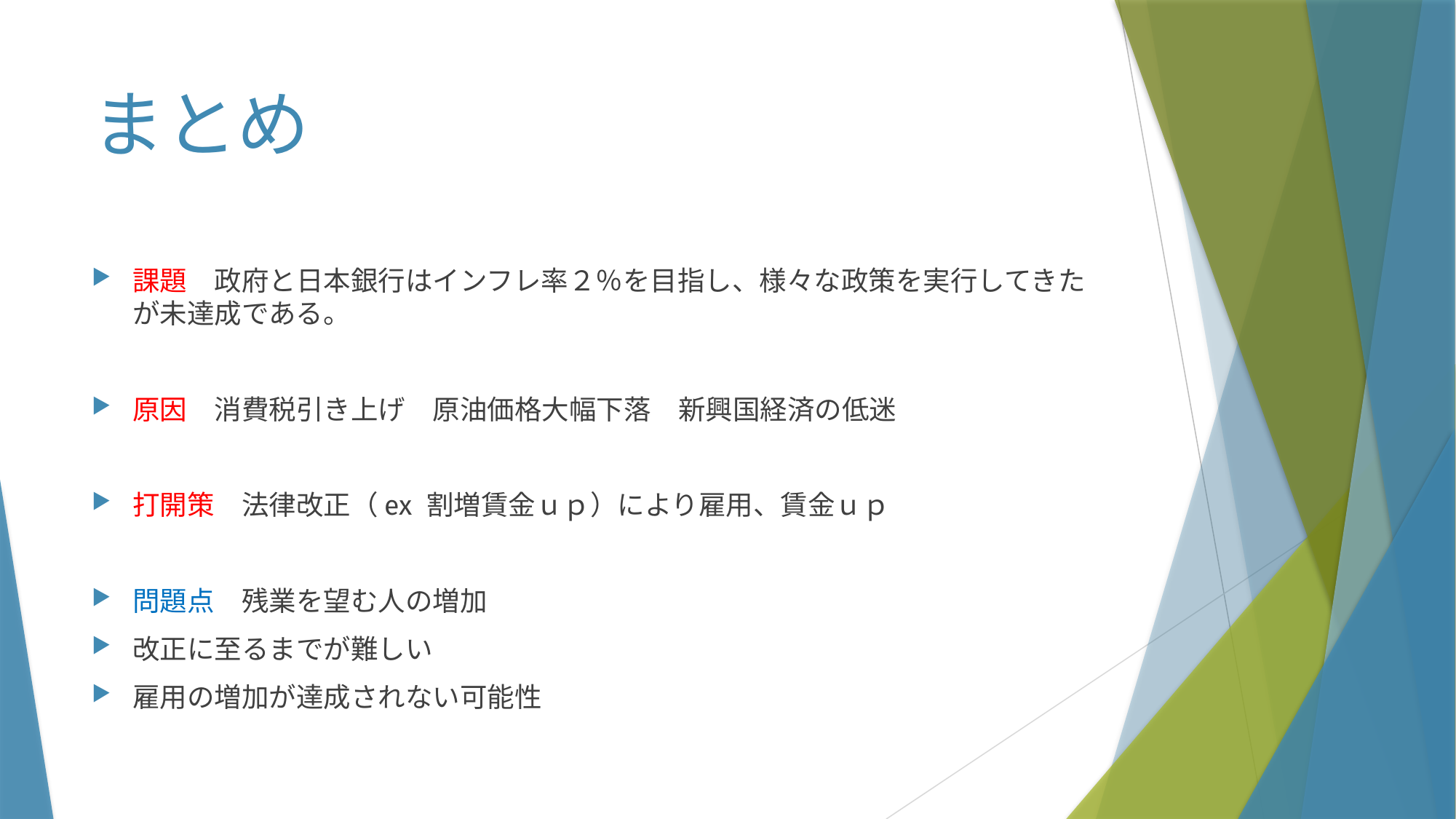

# まとめ
課題　政府と日本銀行はインフレ率２％を目指し、様々な政策を実行してきたが未達成である。

原因　消費税引き上げ　原油価格大幅下落　新興国経済の低迷

打開策　法律改正（ex 割増賃金ｕｐ）により雇用、賃金ｕｐ

問題点　残業を望む人の増加
改正に至るまでが難しい
雇用の増加が達成されない可能性